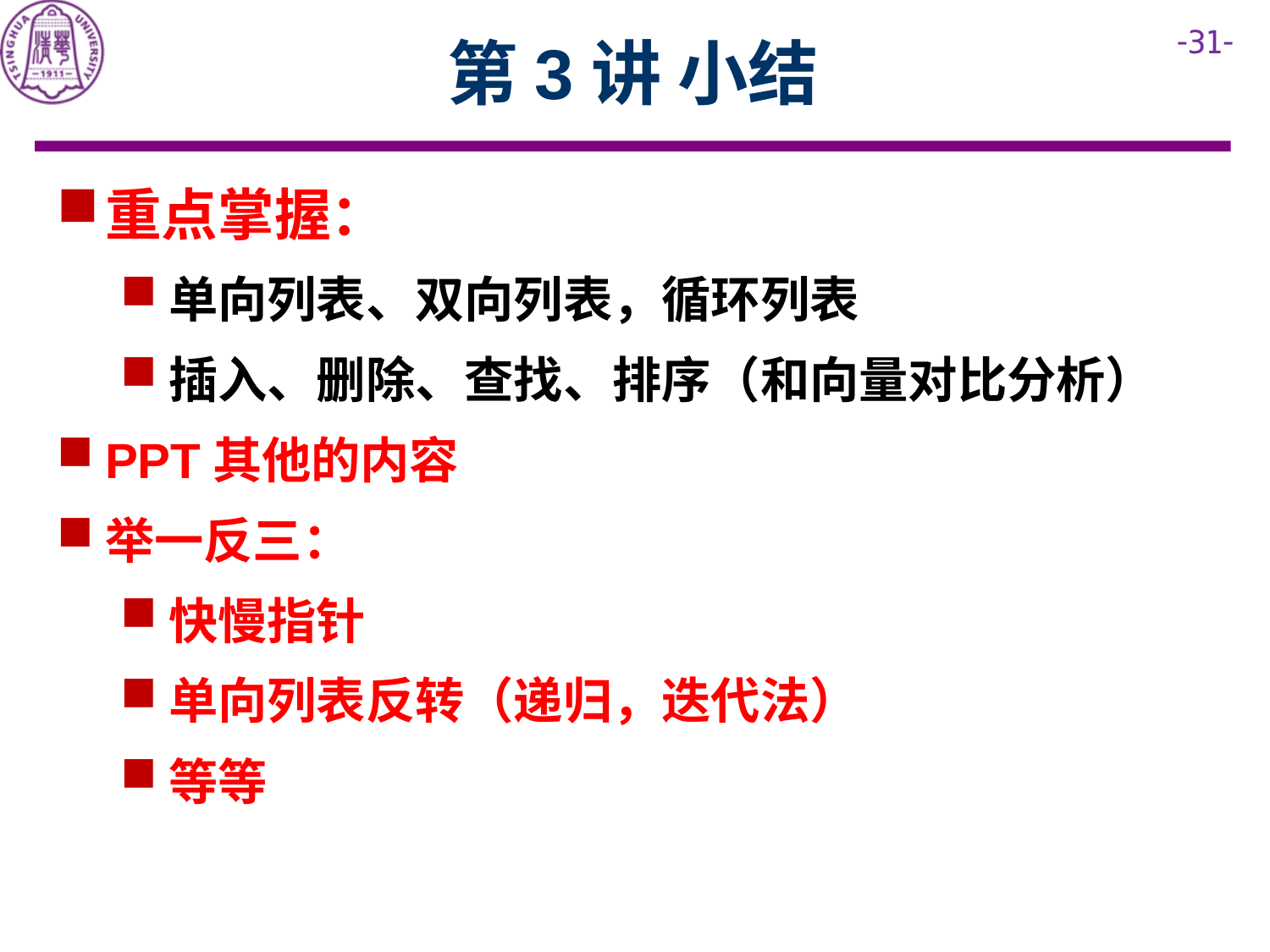

# 第3讲 小结
重点掌握：
单向列表、双向列表，循环列表
插入、删除、查找、排序（和向量对比分析）
PPT其他的内容
举一反三：
快慢指针
单向列表反转（递归，迭代法）
等等